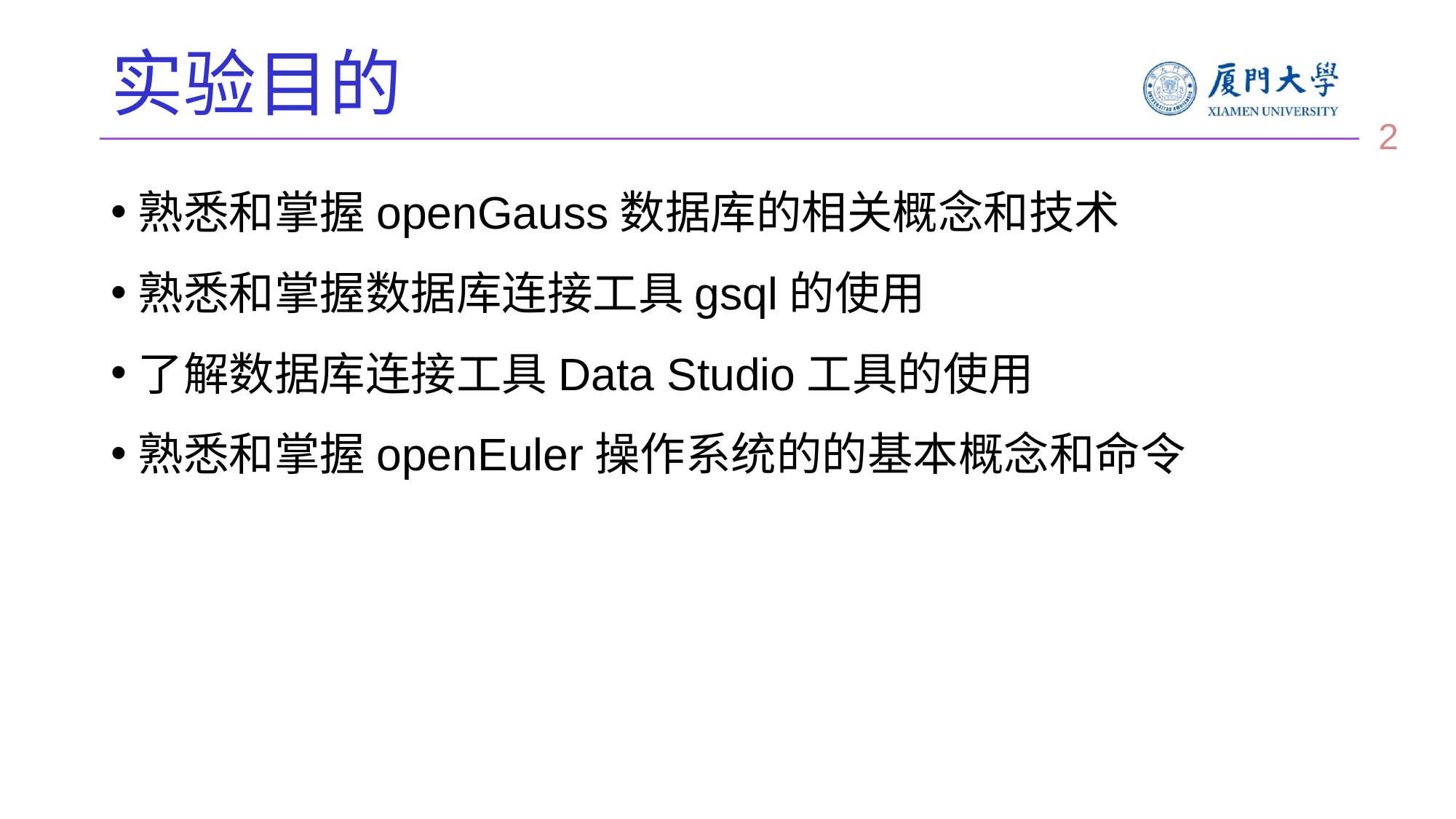

# 实验目的
2
熟悉和掌握openGauss数据库的相关概念和技术
熟悉和掌握数据库连接工具gsql的使用
了解数据库连接工具Data Studio工具的使用
熟悉和掌握openEuler操作系统的的基本概念和命令